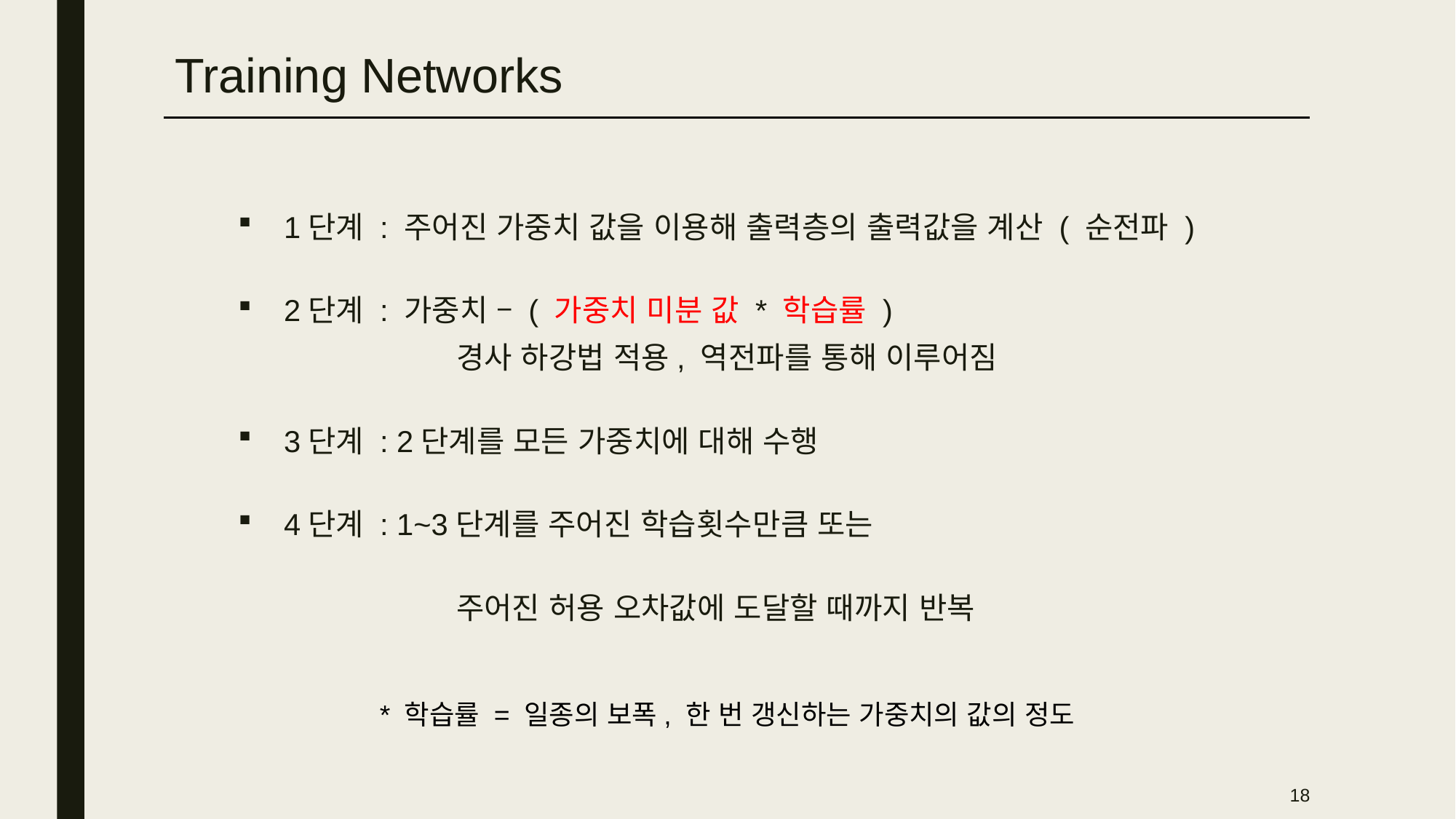

Training Networks
1단계 : 주어진 가중치 값을 이용해 출력층의 출력값을 계산 ( 순전파 )
2단계 : 가중치 – ( 가중치 미분 값 * 학습률 )
		경사 하강법 적용, 역전파를 통해 이루어짐
3단계 : 2단계를 모든 가중치에 대해 수행
4단계 : 1~3단계를 주어진 학습횟수만큼 또는
		주어진 허용 오차값에 도달할 때까지 반복
* 학습률 = 일종의 보폭, 한 번 갱신하는 가중치의 값의 정도
18